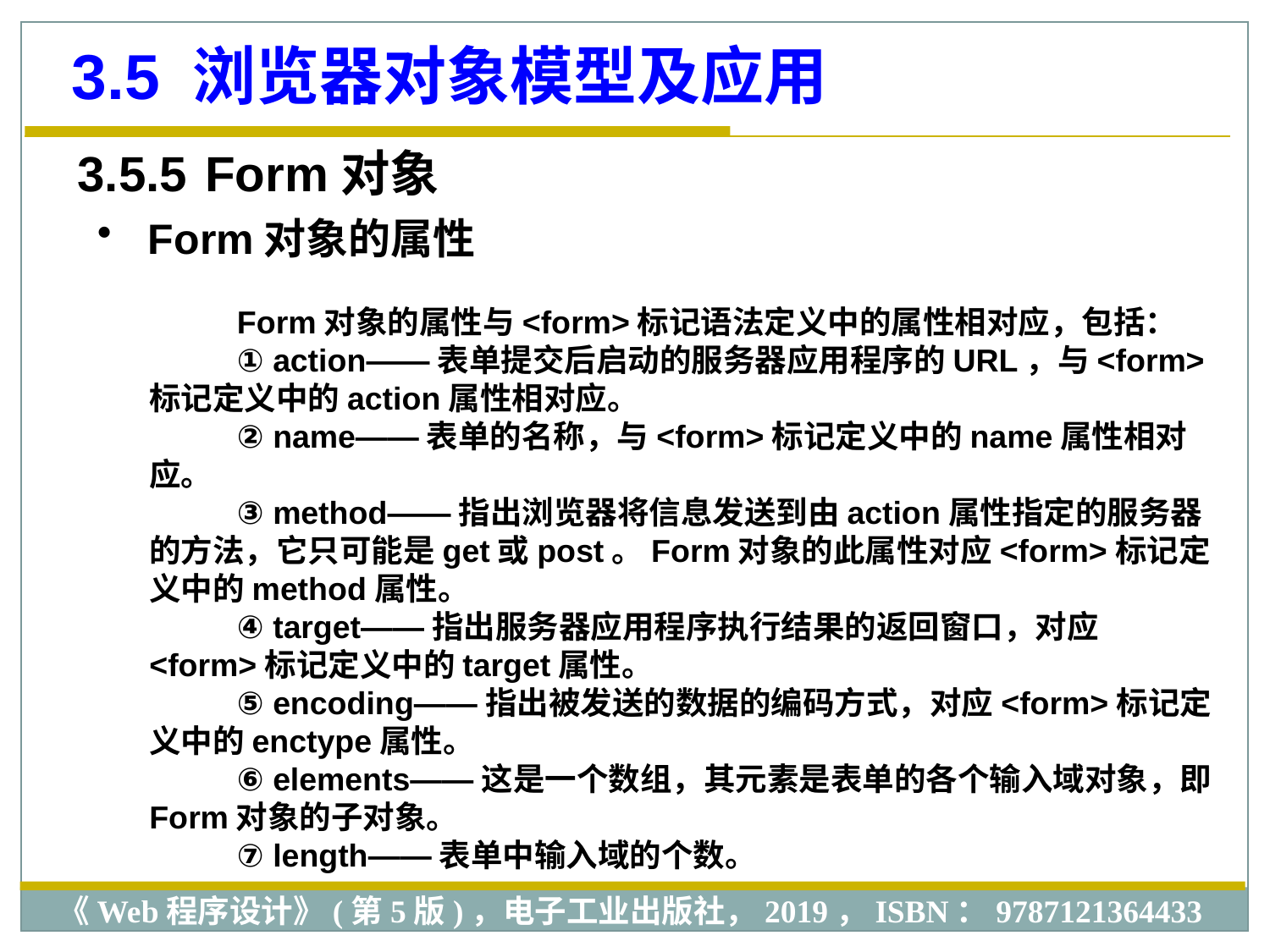

3.5 浏览器对象模型及应用
3.5.5  Form对象
  Form对象的属性
Form对象的属性与<form>标记语法定义中的属性相对应，包括：
① action——表单提交后启动的服务器应用程序的URL，与<form>标记定义中的action属性相对应。
② name——表单的名称，与<form>标记定义中的name属性相对应。
③ method——指出浏览器将信息发送到由action属性指定的服务器的方法，它只可能是get或post。Form对象的此属性对应<form>标记定义中的method属性。
④ target——指出服务器应用程序执行结果的返回窗口，对应<form>标记定义中的target属性。
⑤ encoding——指出被发送的数据的编码方式，对应<form>标记定义中的enctype属性。
⑥ elements——这是一个数组，其元素是表单的各个输入域对象，即Form对象的子对象。
⑦ length——表单中输入域的个数。